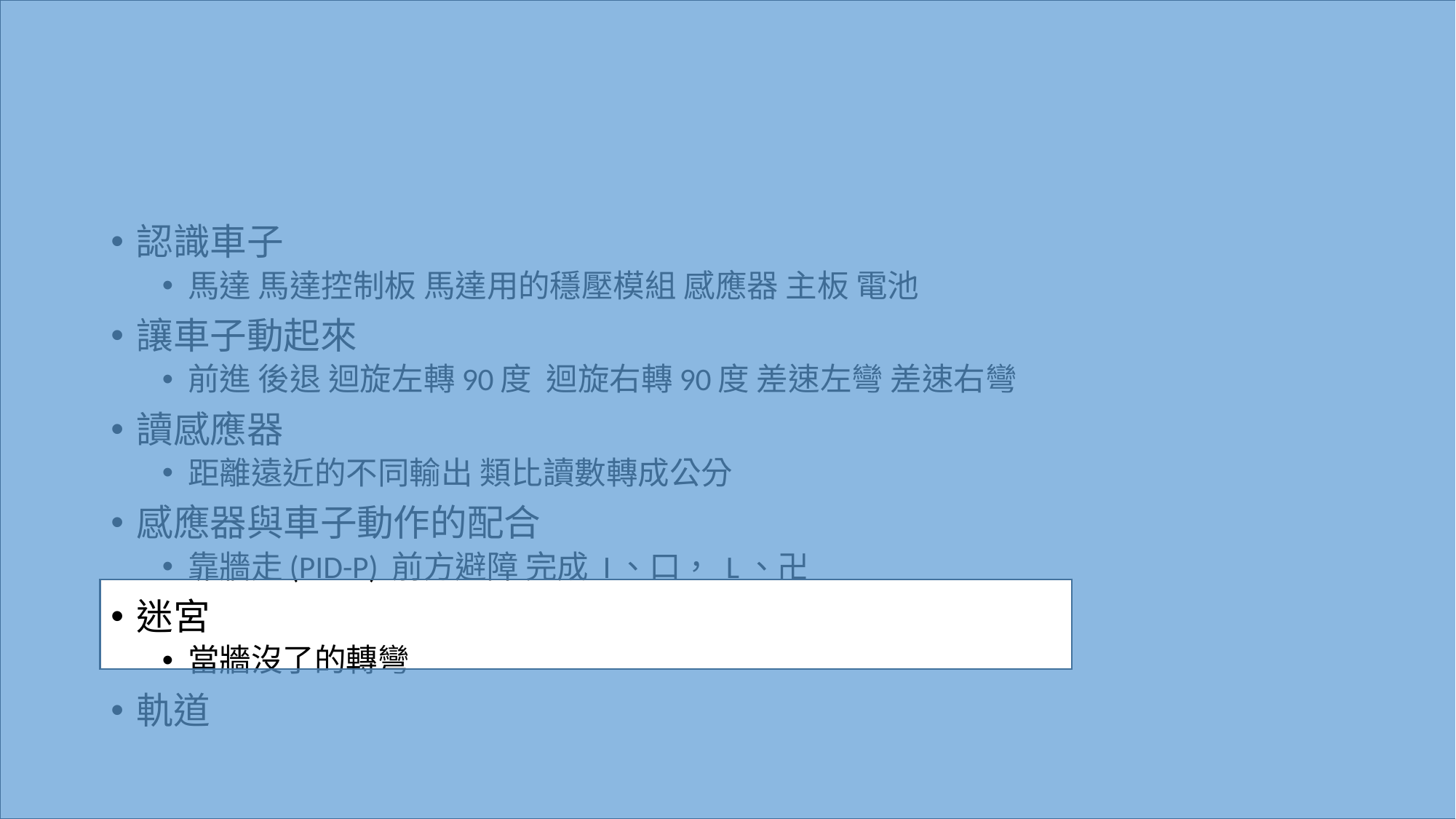

#
認識車子
馬達 馬達控制板 馬達用的穩壓模組 感應器 主板 電池
讓車子動起來
前進 後退 迴旋左轉90度  迴旋右轉90度 差速左彎 差速右彎
讀感應器
距離遠近的不同輸出 類比讀數轉成公分
感應器與車子動作的配合
靠牆走(PID-P) 前方避障 完成 I、口， L、卍
迷宮
當牆沒了的轉彎
軌道